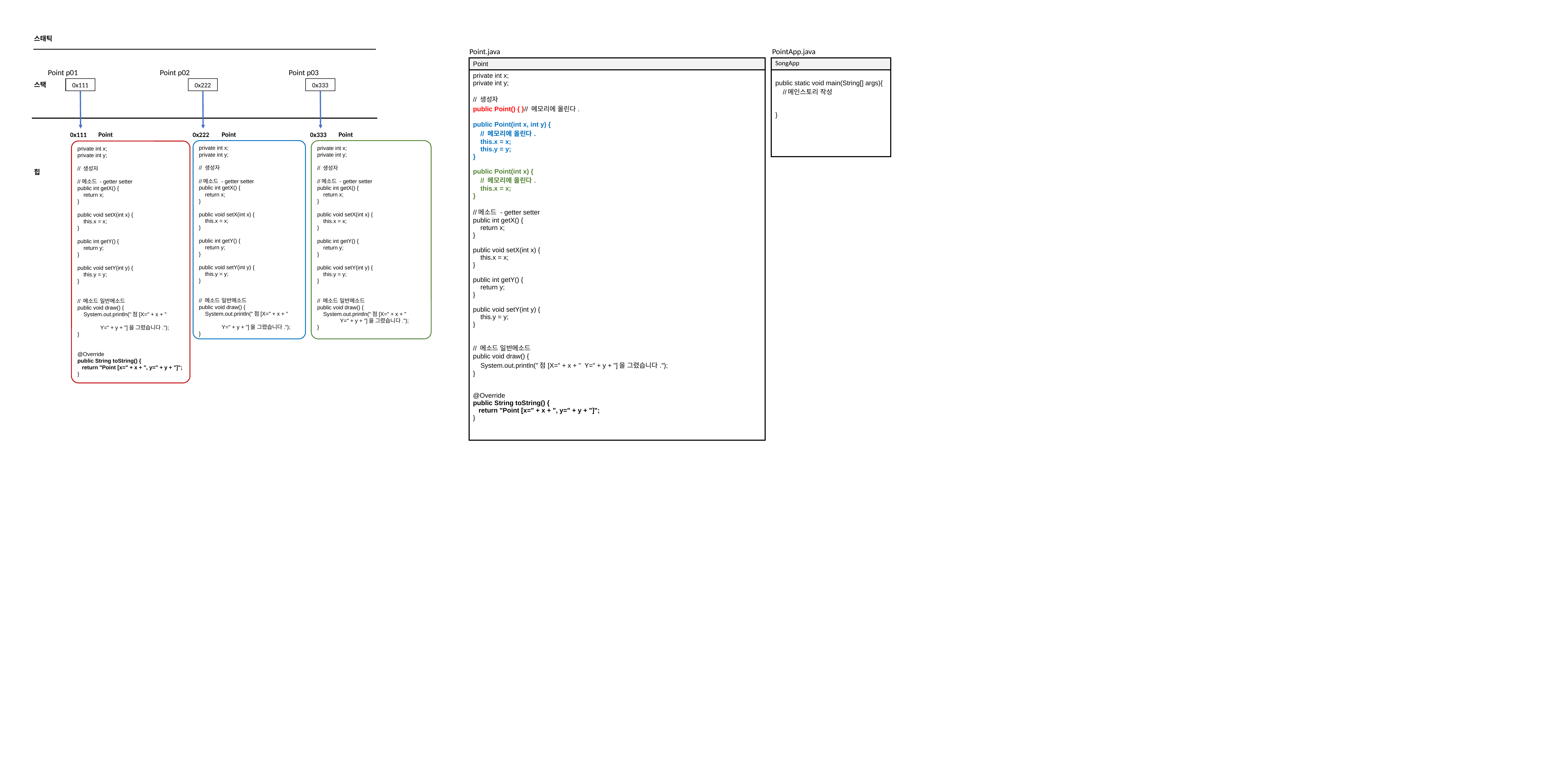

스태틱
Point p01
Point p02
Point p03
0x111
0x222
0x333
스택
Point
Point
Point
0x111
0x222
0x333
private int x;
private int y;

// 생성자

//메소드 - getter setter
public int getX() {
    return x;
}

public void setX(int x) {
    this.x = x;
}

public int getY() {
    return y;
}

public void setY(int y) {
    this.y = y;
}

// 메소드 일반메소드
public void draw() {
    System.out.println("점[X=" + x + "
               Y=" + y + "]을 그렸습니다.");
}

private int x;
private int y;

// 생성자

//메소드 - getter setter
public int getX() {
    return x;
}

public void setX(int x) {
    this.x = x;
}

public int getY() {
    return y;
}

public void setY(int y) {
    this.y = y;
}

// 메소드 일반메소드
public void draw() {
    System.out.println("점[X=" + x + "
               Y=" + y + "]을 그렸습니다.");
}

private int x;
private int y;

// 생성자

//메소드 - getter setter
public int getX() {
    return x;
}

public void setX(int x) {
    this.x = x;
}

public int getY() {
    return y;
}

public void setY(int y) {
    this.y = y;
}

// 메소드 일반메소드
public void draw() {
    System.out.println("점[X=" + x + "
               Y=" + y + "]을 그렸습니다.");
}

@Override
public String toString() {
   return "Point [x=" + x + ", y=" + y + "]";
}

힙
Point.java
PointApp.java
| Point |
| --- |
| private int x; private int y; // 생성자 public Point() { }// 메모리에 올린다. public Point(int x, int y) { // 메모리에 올린다. this.x = x; this.y = y; } public Point(int x) { // 메모리에 올린다. this.x = x; } //메소드 - getter setter public int getX() { return x; } public void setX(int x) { this.x = x; } public int getY() { return y; } public void setY(int y) { this.y = y; } // 메소드 일반메소드 public void draw() { System.out.println("점[X=" + x + " Y=" + y + "]을 그렸습니다."); } @Override public String toString() { return "Point [x=" + x + ", y=" + y + "]"; } |
| SongApp |
| --- |
| public static void main(String[] args){ //메인스토리 작성 } |